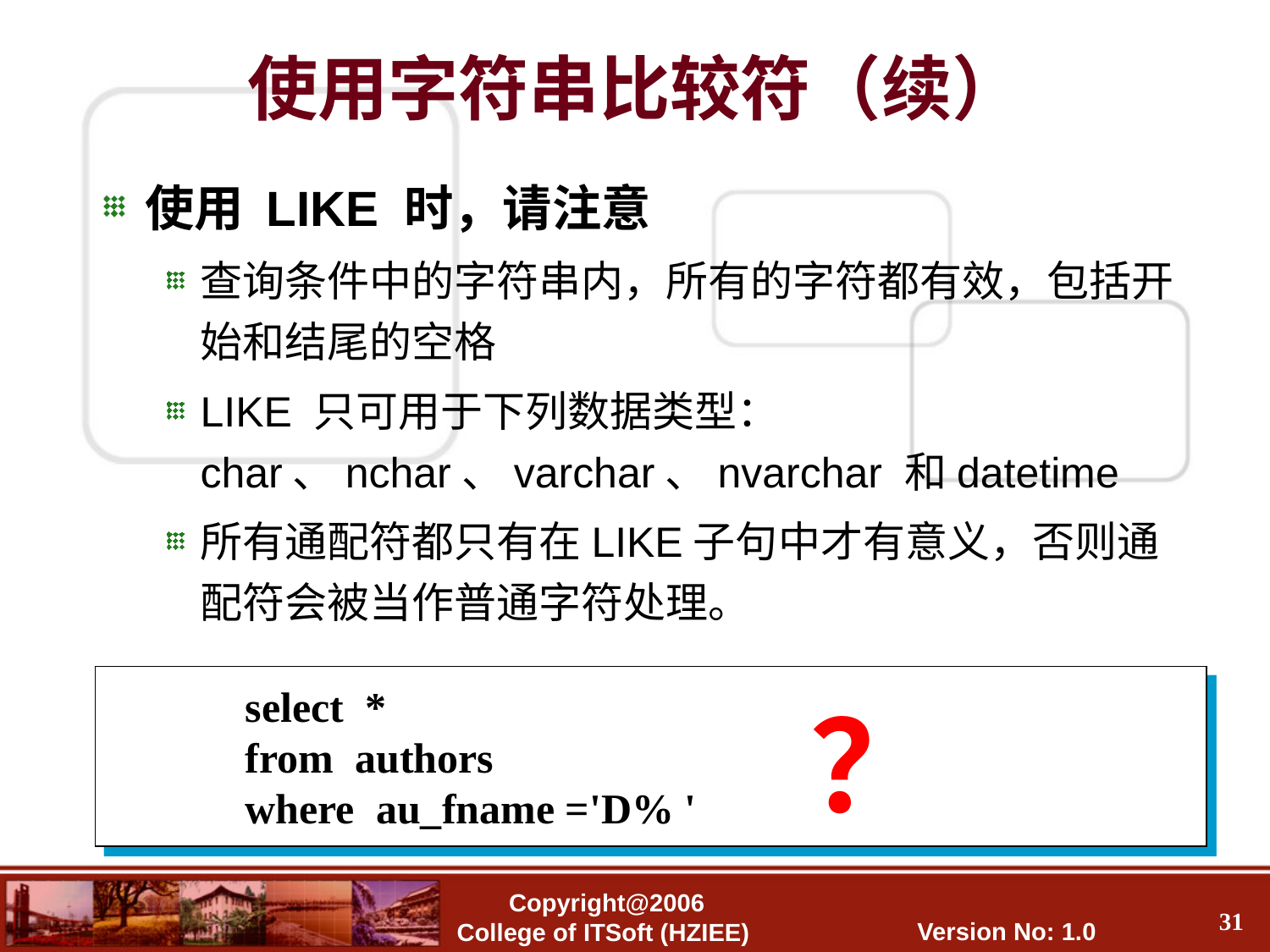

使用字符串比较符（续）
使用 LIKE 时，请注意
查询条件中的字符串内，所有的字符都有效，包括开始和结尾的空格
LIKE 只可用于下列数据类型：char、nchar、varchar、nvarchar 和datetime
所有通配符都只有在LIKE子句中才有意义，否则通配符会被当作普通字符处理。
 select  *
 from  authors
 where  au_fname ='D% '
？